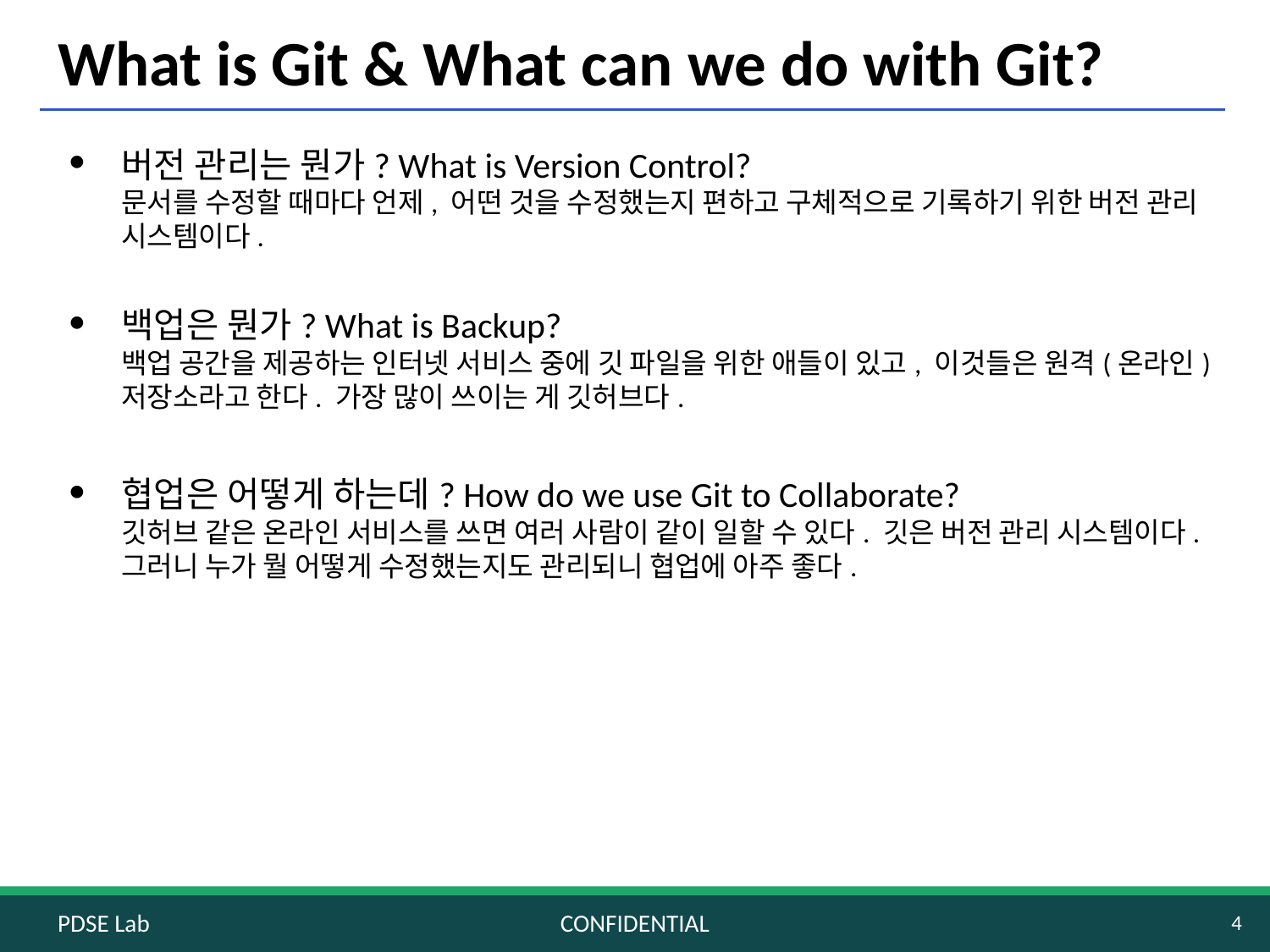

# What is Git & What can we do with Git?
버전 관리는 뭔가? What is Version Control?
문서를 수정할 때마다 언제, 어떤 것을 수정했는지 편하고 구체적으로 기록하기 위한 버전 관리 시스템이다.

백업은 뭔가? What is Backup?
백업 공간을 제공하는 인터넷 서비스 중에 깃 파일을 위한 애들이 있고, 이것들은 원격(온라인) 저장소라고 한다. 가장 많이 쓰이는 게 깃허브다.

협업은 어떻게 하는데? How do we use Git to Collaborate?
깃허브 같은 온라인 서비스를 쓰면 여러 사람이 같이 일할 수 있다. 깃은 버전 관리 시스템이다. 그러니 누가 뭘 어떻게 수정했는지도 관리되니 협업에 아주 좋다.

PDSE Lab
CONFIDENTIAL
4